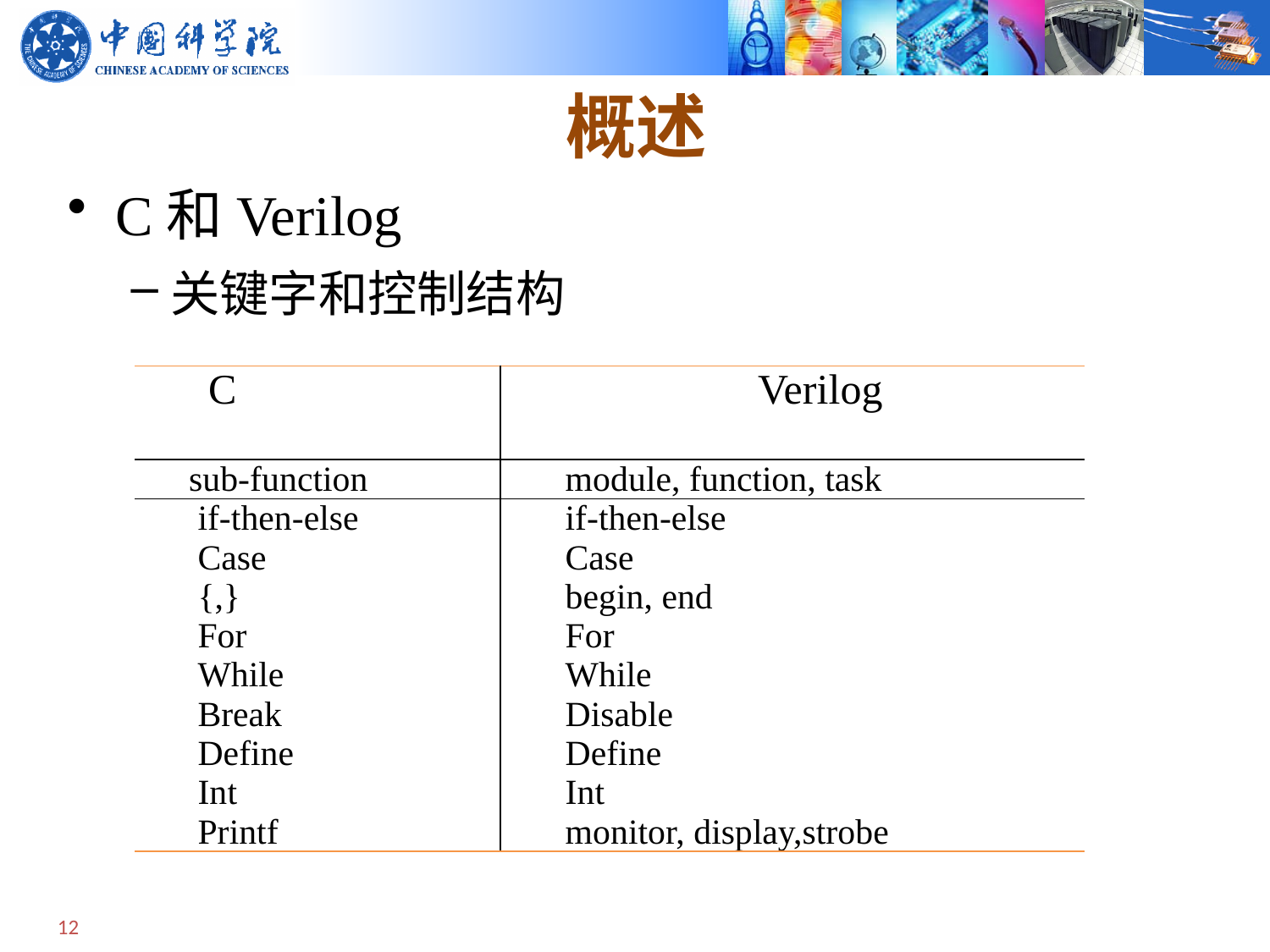

# 概述
C和Verilog
关键字和控制结构
| C | Verilog |
| --- | --- |
| sub-function | module, function, task |
| if-then-else | if-then-else |
| Case | Case |
| {,} | begin, end |
| For | For |
| While | While |
| Break | Disable |
| Define | Define |
| Int | Int |
| Printf | monitor, display,strobe |